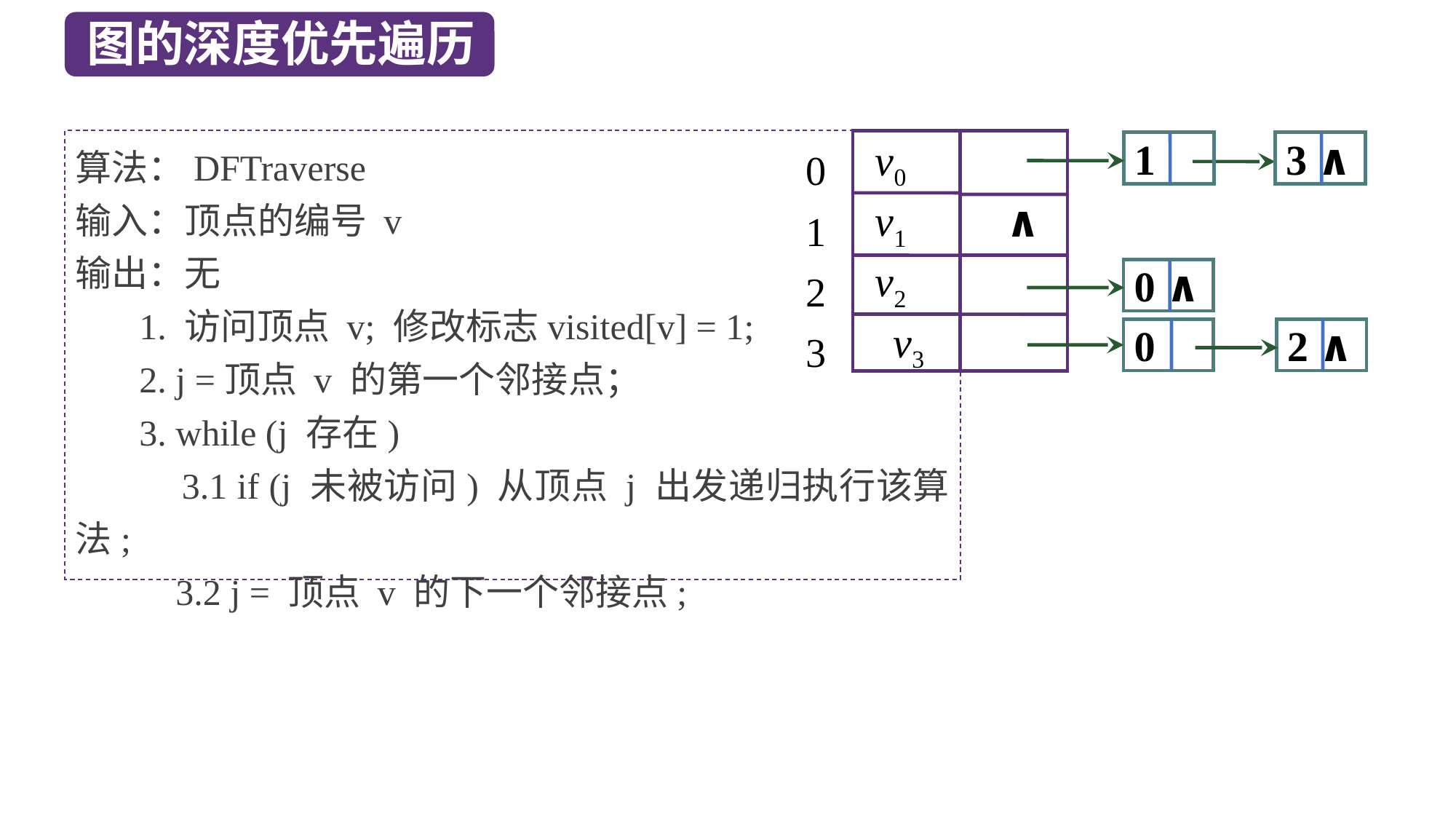

图的深度优先遍历

算法：DFTraverse
输入：顶点的编号 v
输出：无
       1. 访问顶点 v; 修改标志visited[v] = 1;
       2. j =顶点 v 的第一个邻接点；
       3. while (j 存在)
           3.1 if (j 未被访问) 从顶点 j 出发递归执行该算法;
           3.2 j = 顶点 v 的下一个邻接点;
 v0
 v1
 v2
 v3

0
1
2
3

1
3 ∧

∧
0 ∧

0

2 ∧